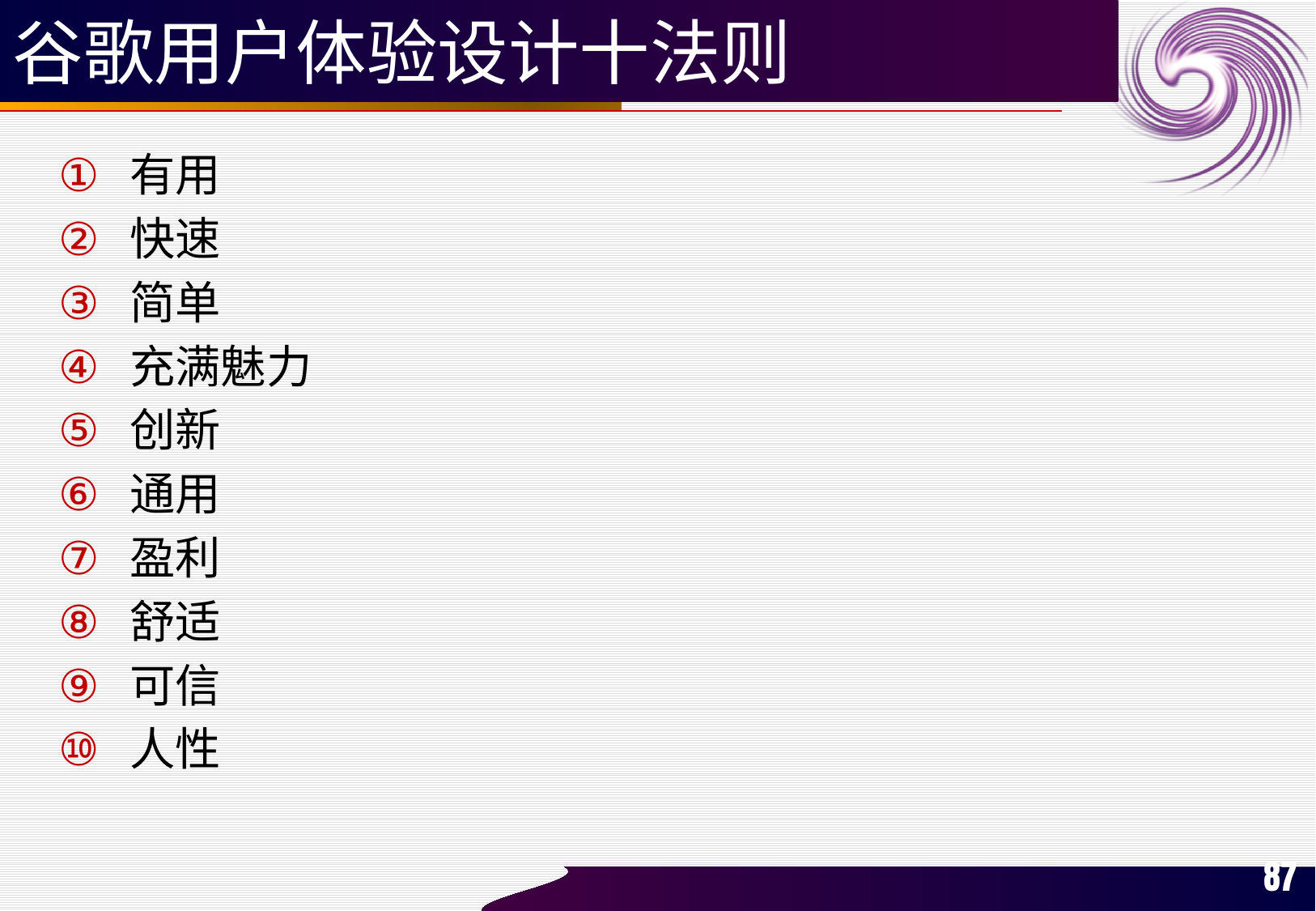

# 谷歌用户体验设计十法则
有用
快速
简单
充满魅力
创新
通用
盈利
舒适
可信
人性
87